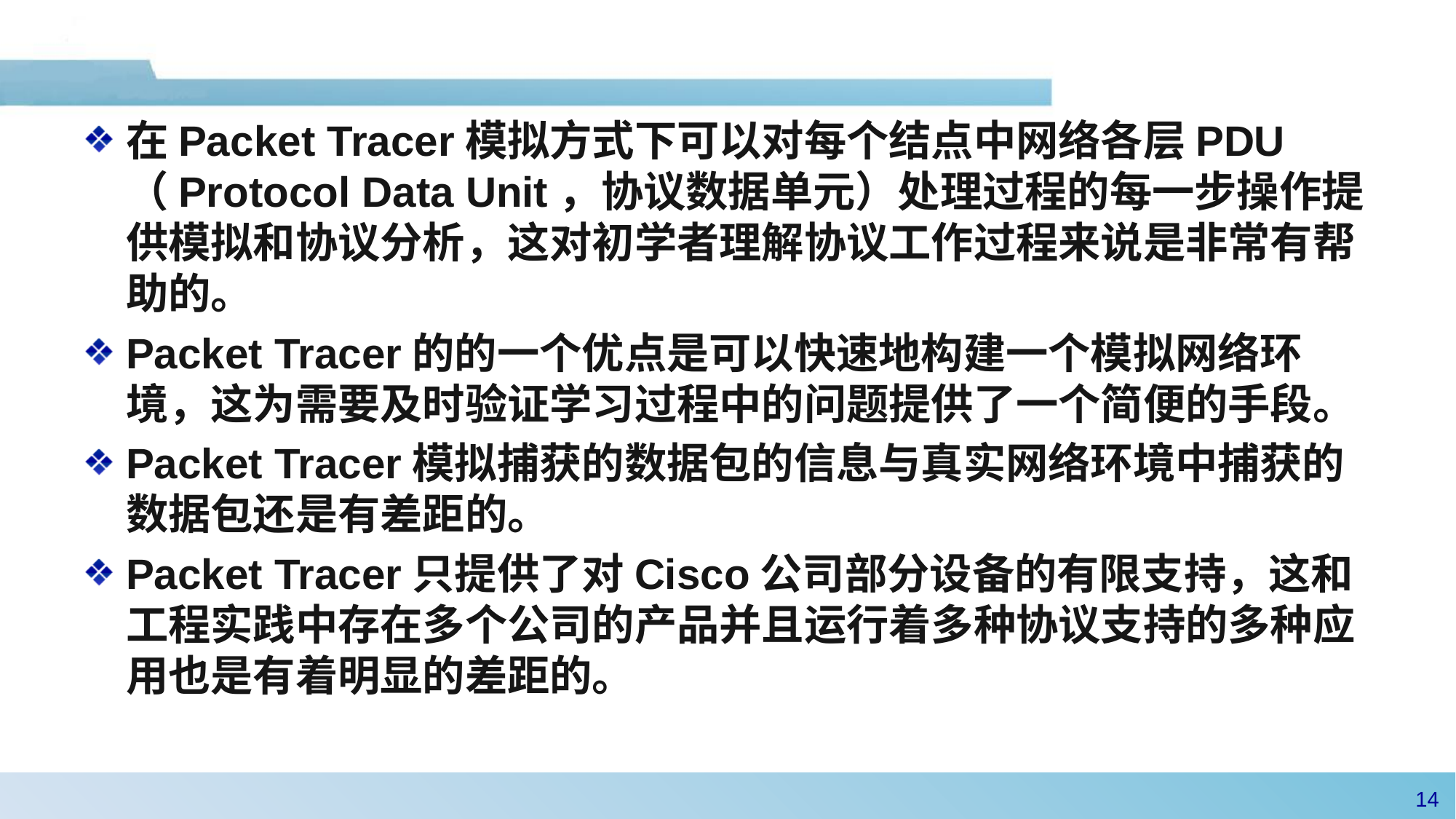

在Packet Tracer模拟方式下可以对每个结点中网络各层PDU（Protocol Data Unit，协议数据单元）处理过程的每一步操作提供模拟和协议分析，这对初学者理解协议工作过程来说是非常有帮助的。
Packet Tracer的的一个优点是可以快速地构建一个模拟网络环境，这为需要及时验证学习过程中的问题提供了一个简便的手段。
Packet Tracer模拟捕获的数据包的信息与真实网络环境中捕获的数据包还是有差距的。
Packet Tracer只提供了对Cisco公司部分设备的有限支持，这和工程实践中存在多个公司的产品并且运行着多种协议支持的多种应用也是有着明显的差距的。
14